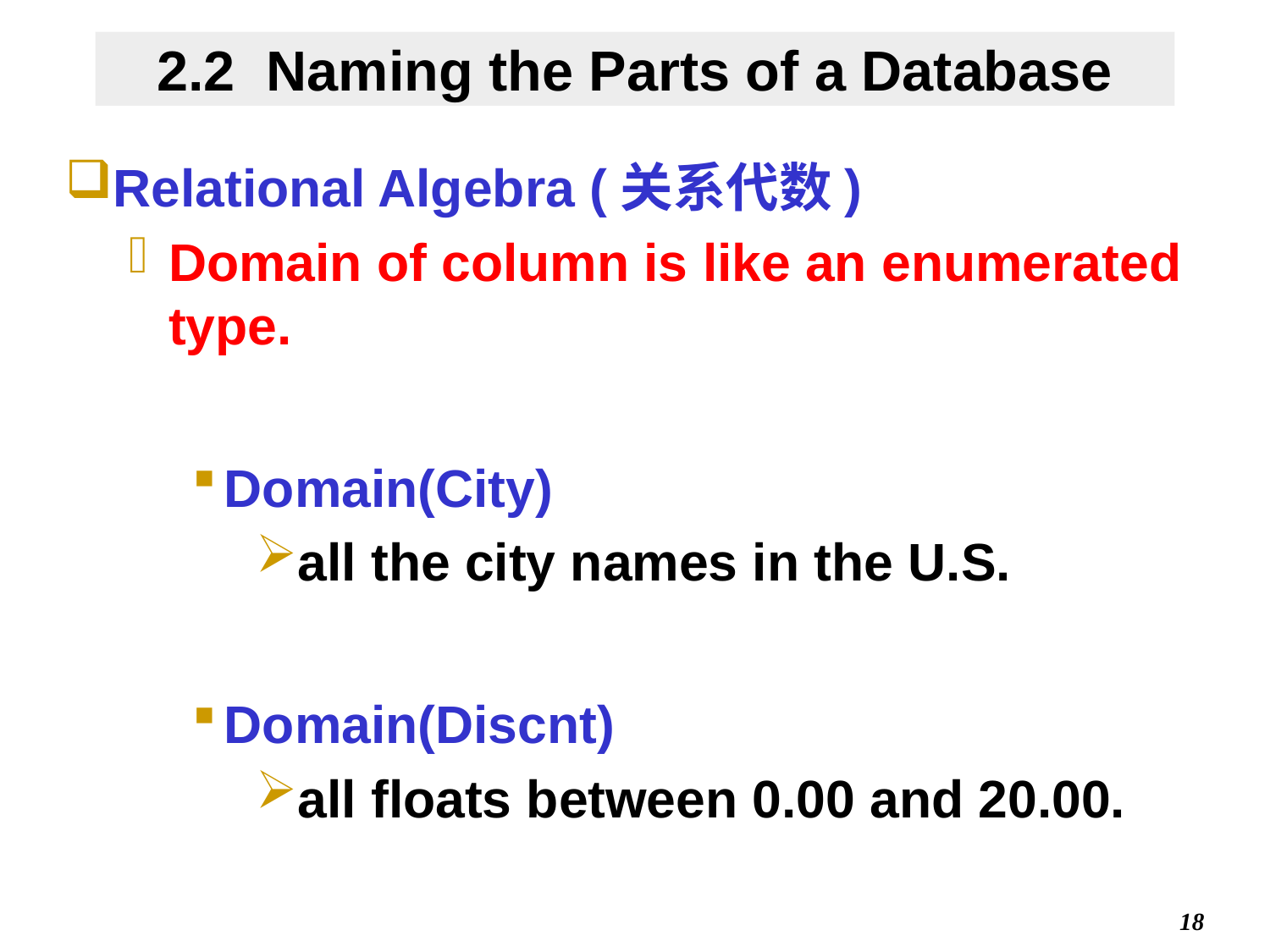

# 2.2  Naming the Parts of a Database
Relational Algebra (关系代数)
Domain of column is like an enumerated type.

Domain(City)
all the city names in the U.S.

Domain(Discnt)
all floats between 0.00 and 20.00.

18